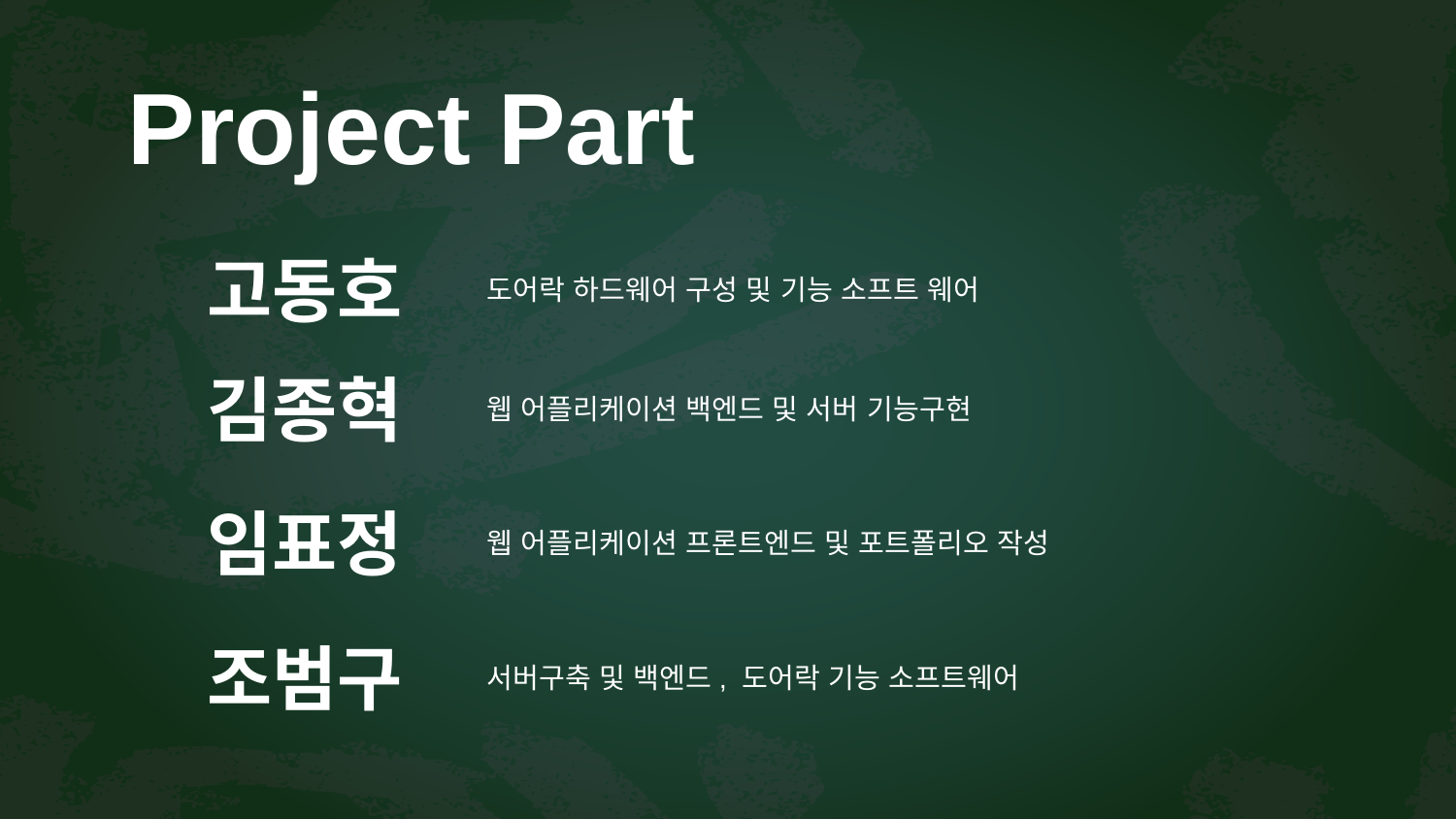

# Project Part
도어락 하드웨어 구성 및 기능 소프트 웨어
고동호
웹 어플리케이션 백엔드 및 서버 기능구현
김종혁
웹 어플리케이션 프론트엔드 및 포트폴리오 작성
임표정
서버구축 및 백엔드, 도어락 기능 소프트웨어
조범구